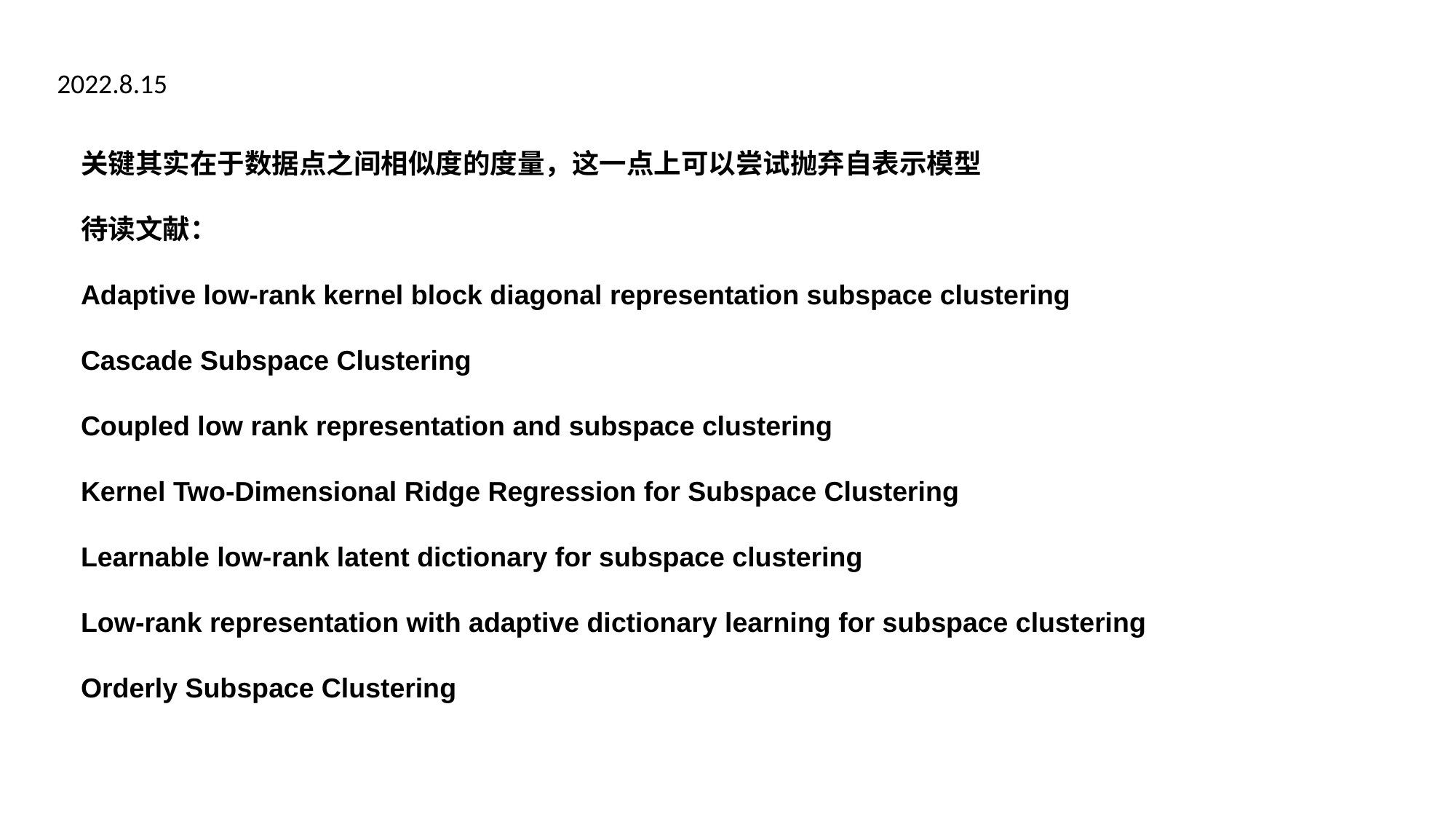

2022.8.15
关键其实在于数据点之间相似度的度量，这一点上可以尝试抛弃自表示模型

待读文献：

Adaptive low-rank kernel block diagonal representation subspace clustering

Cascade Subspace Clustering

Coupled low rank representation and subspace clustering

Kernel Two-Dimensional Ridge Regression for Subspace Clustering

Learnable low-rank latent dictionary for subspace clustering

Low-rank representation with adaptive dictionary learning for subspace clustering

Orderly Subspace Clustering